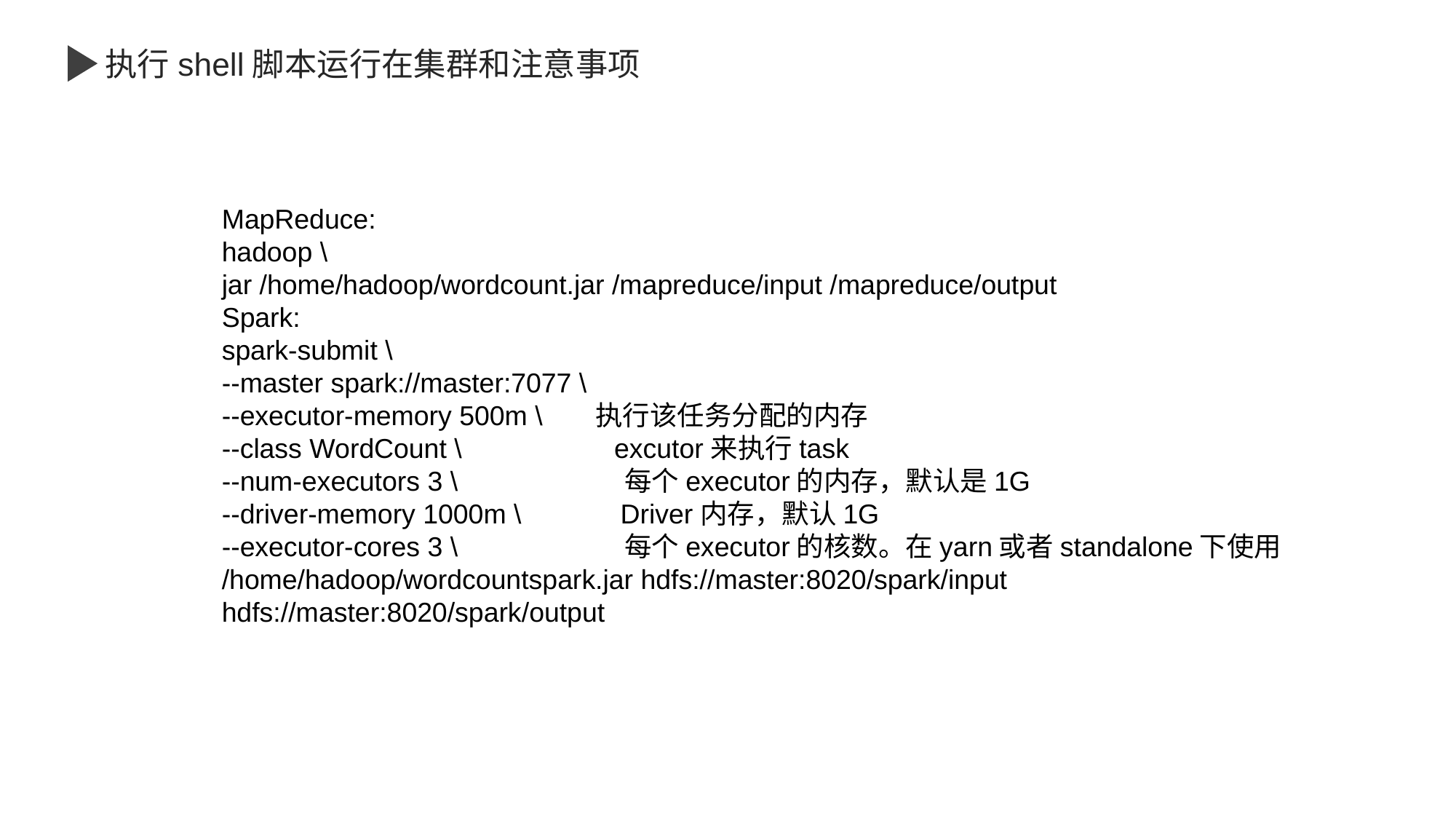

执行shell脚本运行在集群和注意事项

MapReduce:
hadoop \
jar /home/hadoop/wordcount.jar /mapreduce/input /mapreduce/output
Spark:
spark-submit \
--master spark://master:7077 \
--executor-memory 500m \      执行该任务分配的内存
--class WordCount \                    excutor来执行task
--num-executors 3 \	         每个executor的内存，默认是1G
--driver-memory 1000m \             Driver内存，默认1G
--executor-cores 3 \	         每个executor的核数。在yarn或者standalone下使用
/home/hadoop/wordcountspark.jar hdfs://master:8020/spark/input hdfs://master:8020/spark/output